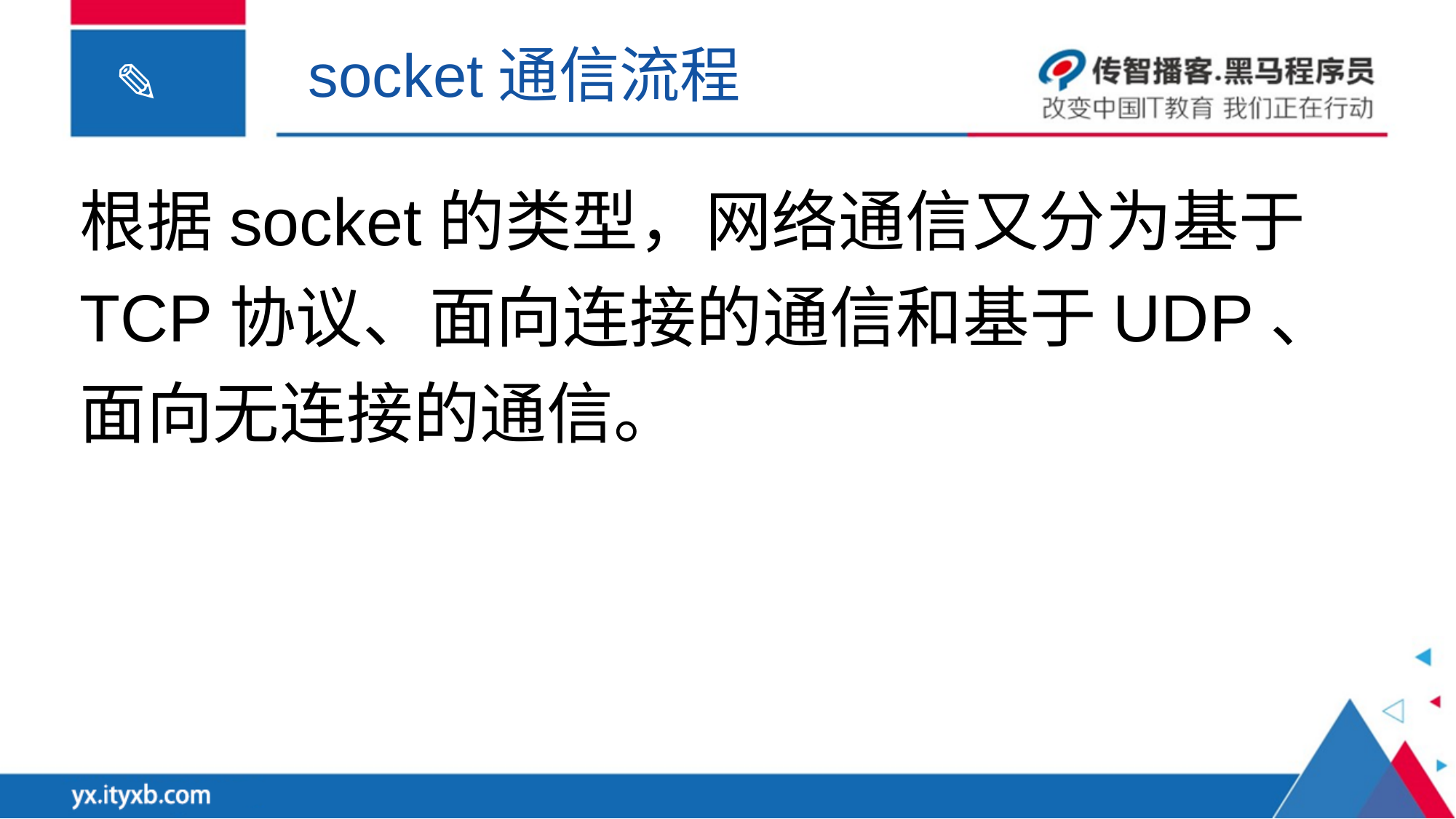

socket通信流程
根据socket的类型，网络通信又分为基于TCP协议、面向连接的通信和基于UDP、面向无连接的通信。